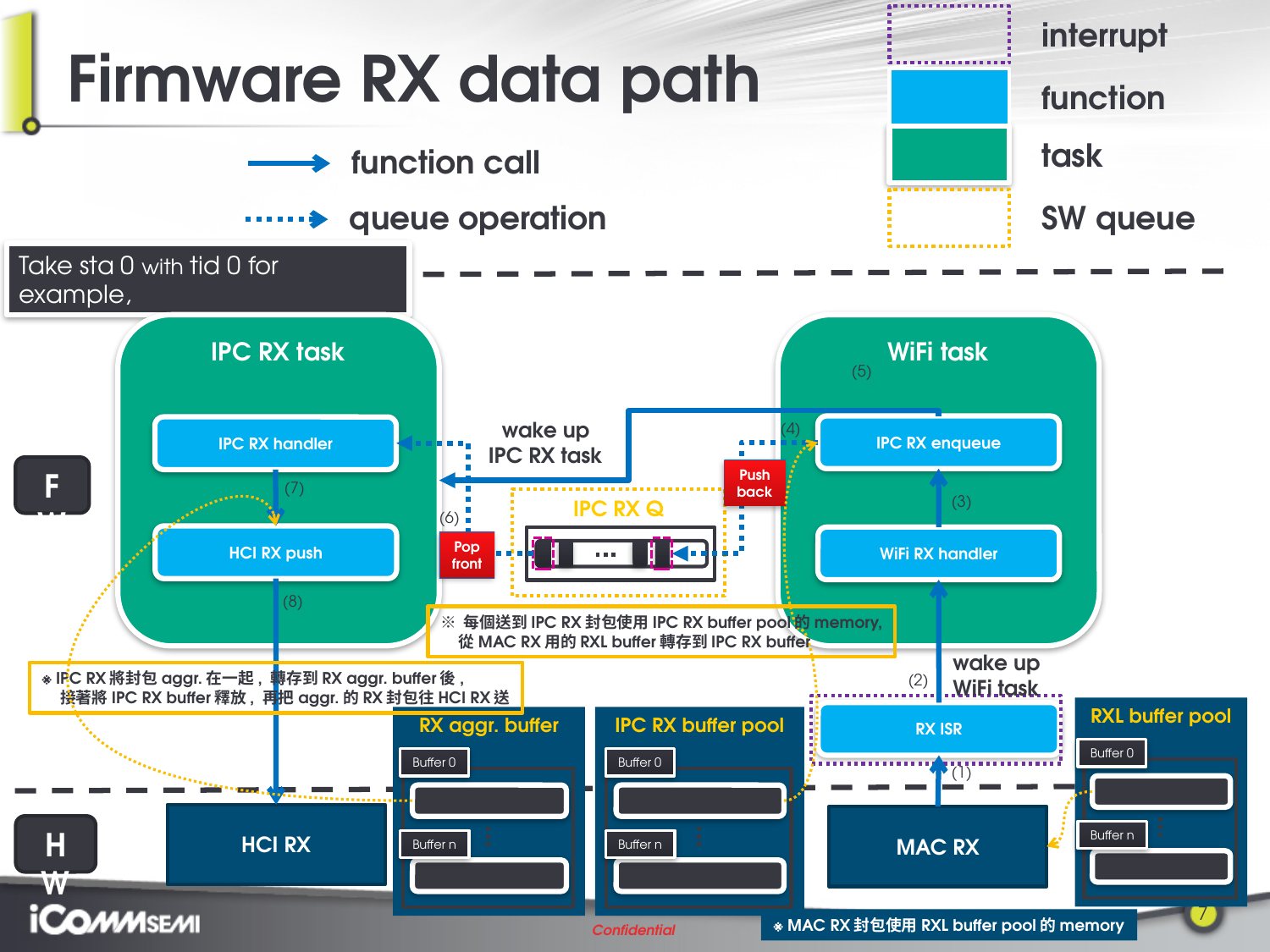

interrupt
# Firmware RX data path

function

task
function call

SW queue
queue operation
Take sta 0 with tid 0 for example,
IPC RX task
IPC RX handler
HCI RX push
WiFi task
IPC RX enqueue
WiFi RX handler
(5)
wake up
IPC RX task
(4)
FW
Push
back
(7)
(3)
IPC RX Q

(6)
(7)
Pop
front
(8)
※ 每個送到IPC RX封包使用IPC RX buffer pool的memory,
    從MAC RX用的RXL buffer轉存到IPC RX buffer
wake up
WiFi task
※ IPC RX將封包aggr.在一起, 轉存到RX aggr. buffer後,
    接著將IPC RX buffer釋放, 再把aggr.的RX封包往HCI RX送
(2)

RX ISR
RXL buffer pool
Buffer 0

Buffer n

RX aggr. buffer
Buffer 0

Buffer n

IPC RX buffer pool
Buffer 0

Buffer n

(1)
HCI RX
MAC RX
HW
※ MAC RX封包使用RXL buffer pool的memory